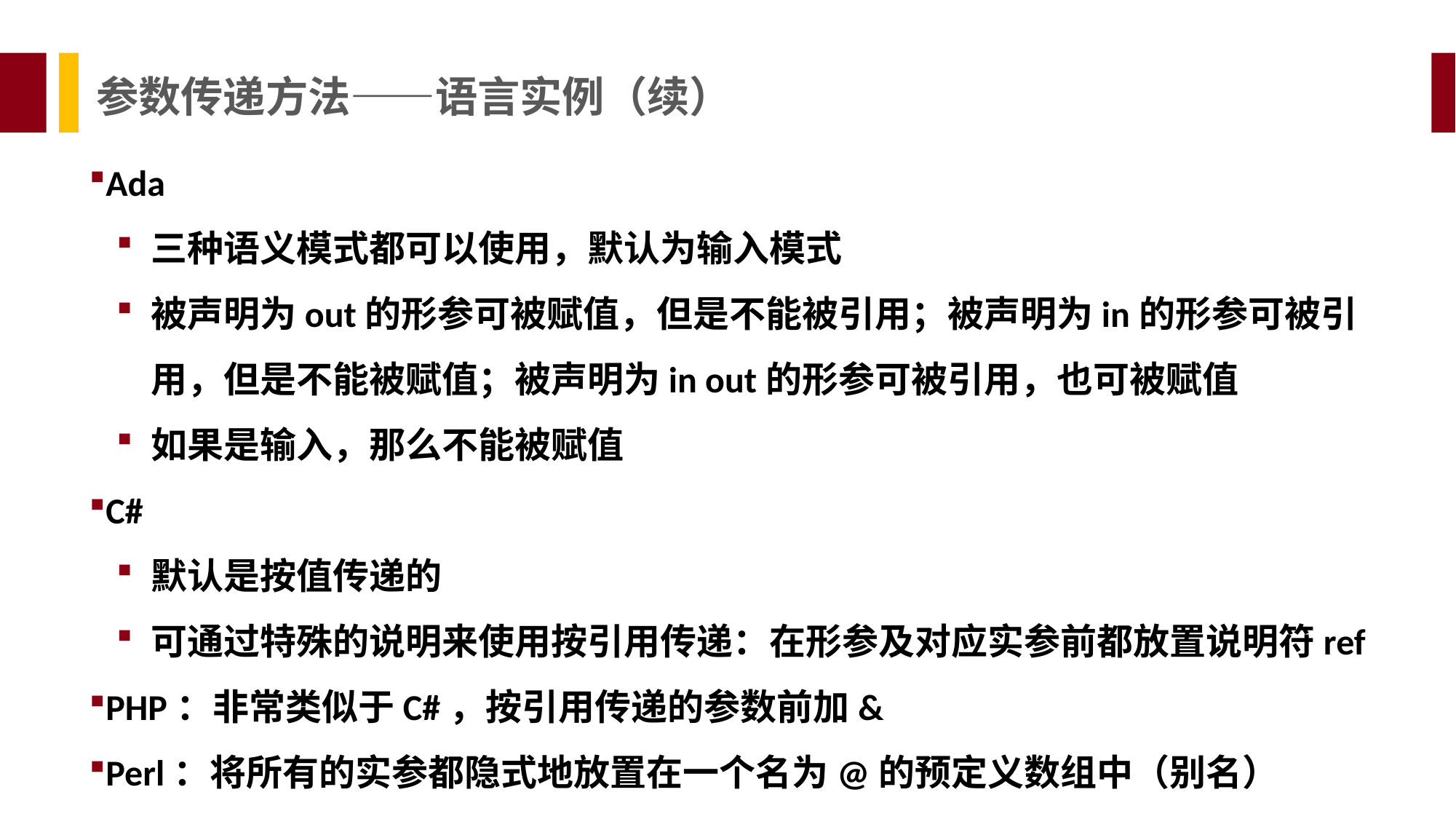

参数传递方法——语言实例（续）
Ada
三种语义模式都可以使用，默认为输入模式
被声明为out的形参可被赋值，但是不能被引用；被声明为in的形参可被引用，但是不能被赋值；被声明为in out的形参可被引用，也可被赋值
如果是输入，那么不能被赋值
C#
默认是按值传递的
可通过特殊的说明来使用按引用传递：在形参及对应实参前都放置说明符ref
PHP：非常类似于C#，按引用传递的参数前加&
Perl：将所有的实参都隐式地放置在一个名为@的预定义数组中（别名）